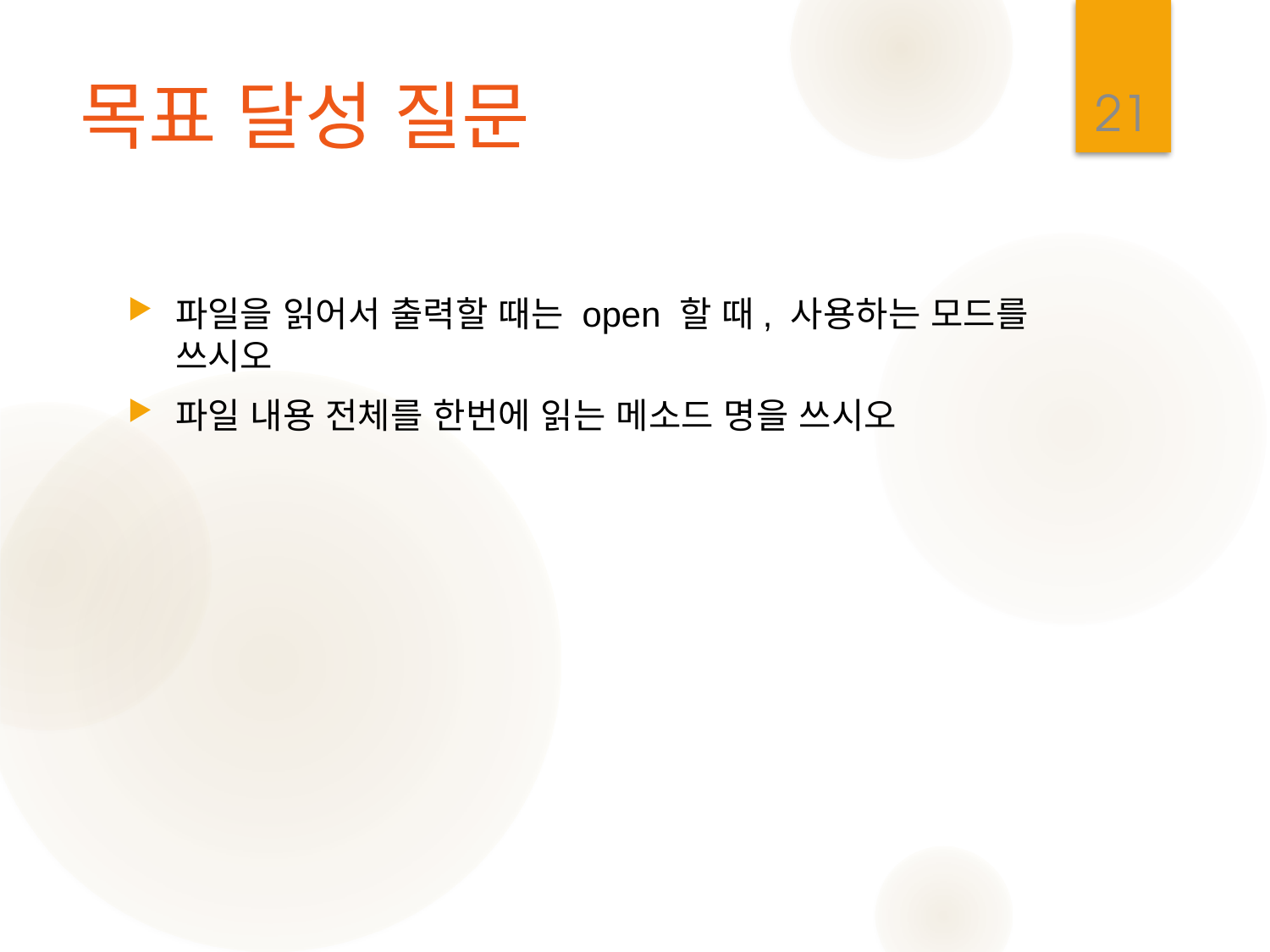

21
# 목표 달성 질문
파일을 읽어서 출력할 때는 open 할 때, 사용하는 모드를 쓰시오
파일 내용 전체를 한번에 읽는 메소드 명을 쓰시오